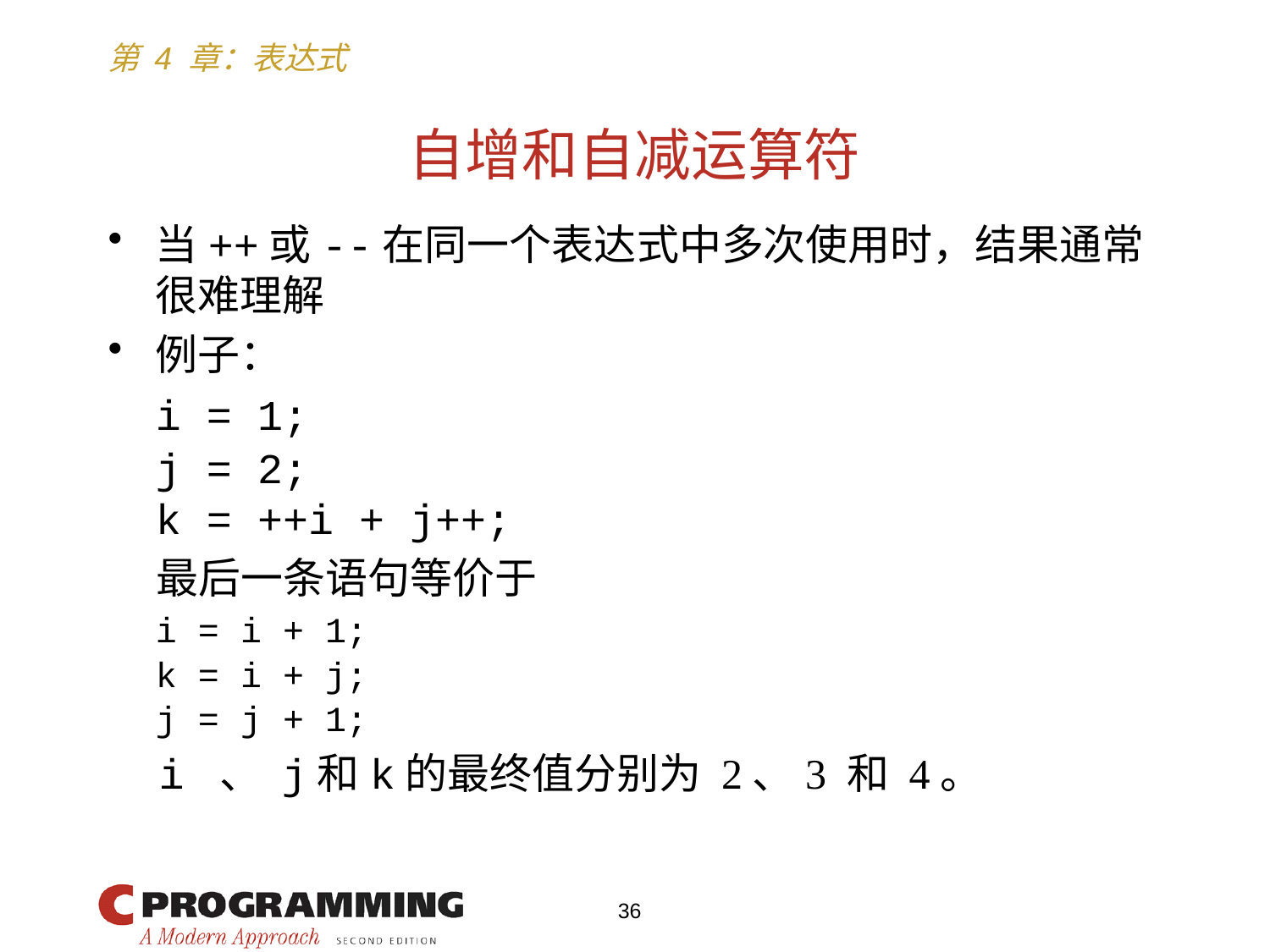

# 自增和自减运算符
当++或--在同一个表达式中多次使用时，结果通常很难理解
例子：
	i = 1;
	j = 2;
	k = ++i + j++;
    最后一条语句等价于
	i = i + 1;
	k = i + j;
	j = j + 1;
  i 、 j和k的最终值分别为 2、3 和 4。

36